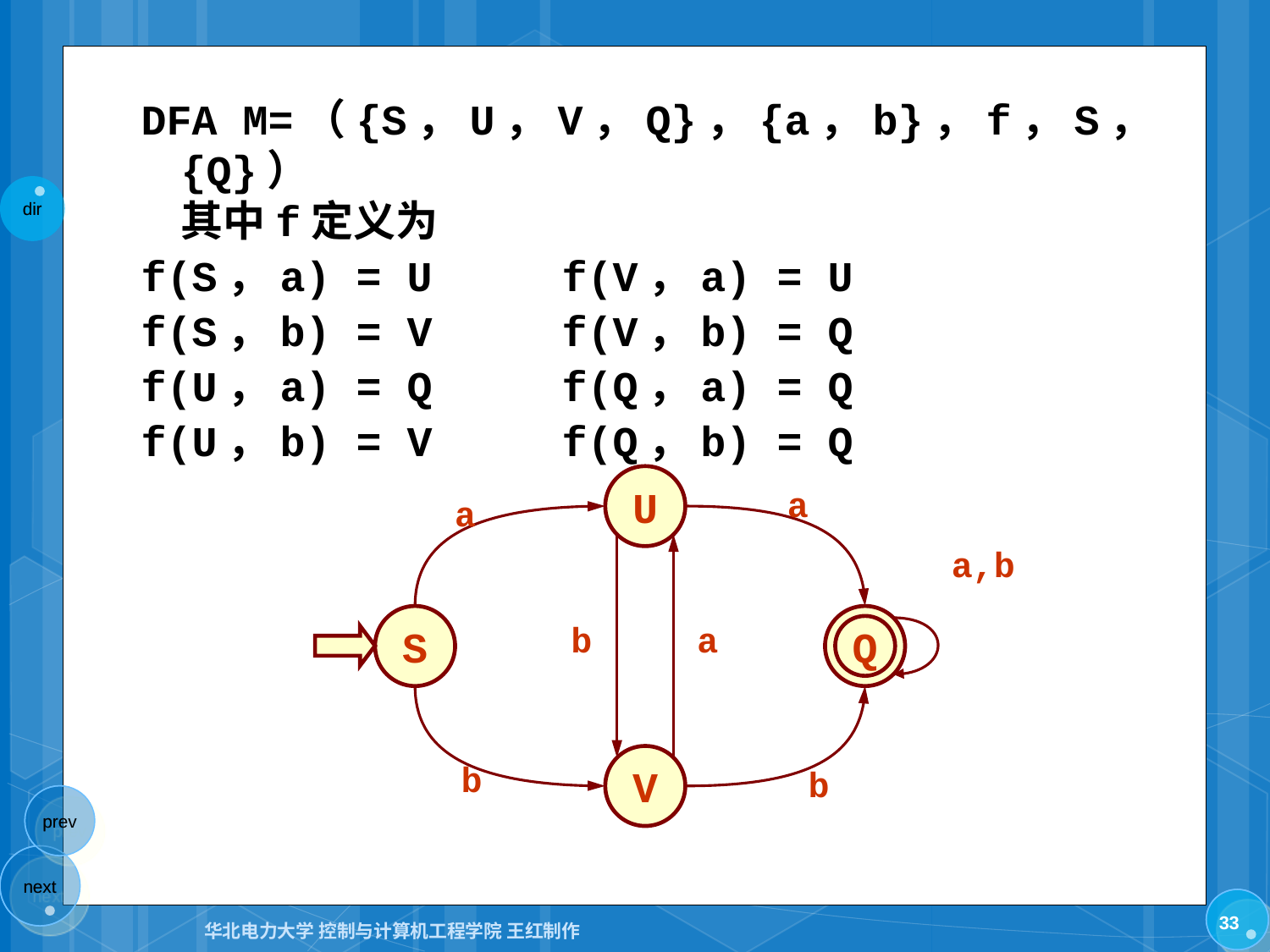

DFA M=（{S，U，V，Q}，{a，b}，f，S，{Q}）
其中f定义为
f(S，a) = U		f(V，a) = U
f(S，b) = V		f(V，b) = Q
f(U，a) = Q		f(Q，a) = Q
f(U，b) = V		f(Q，b) = Q
U
S
Q
V
a
a
a,b
b
a

b
b
33
华北电力大学 控制与计算机工程学院 王红制作